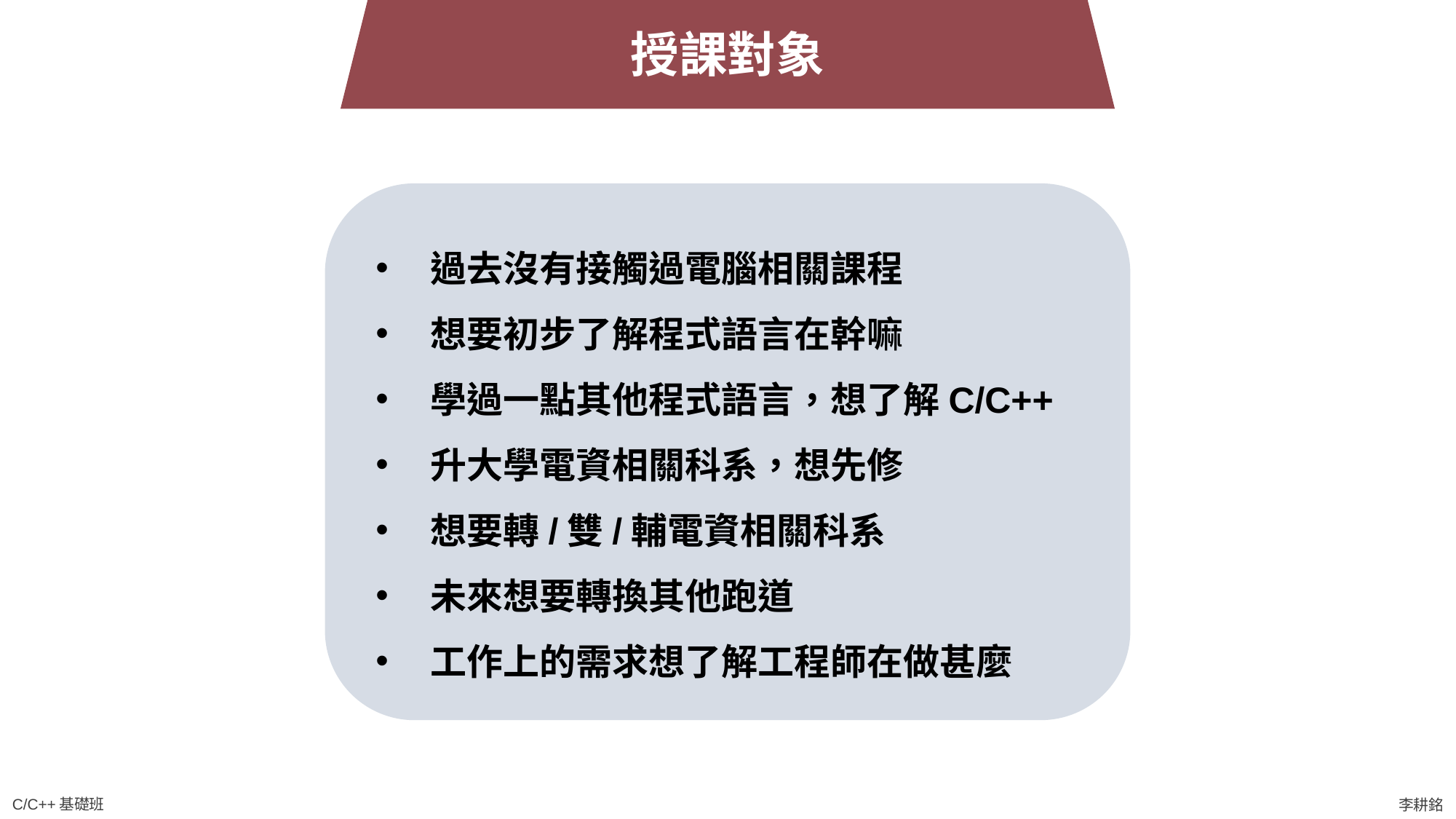

授課對象

過去沒有接觸過電腦相關課程
想要初步了解程式語言在幹嘛
學過一點其他程式語言，想了解C/C++
升大學電資相關科系，想先修
想要轉/雙/輔電資相關科系
未來想要轉換其他跑道
工作上的需求想了解工程師在做甚麼
C/C++基礎班
李耕銘